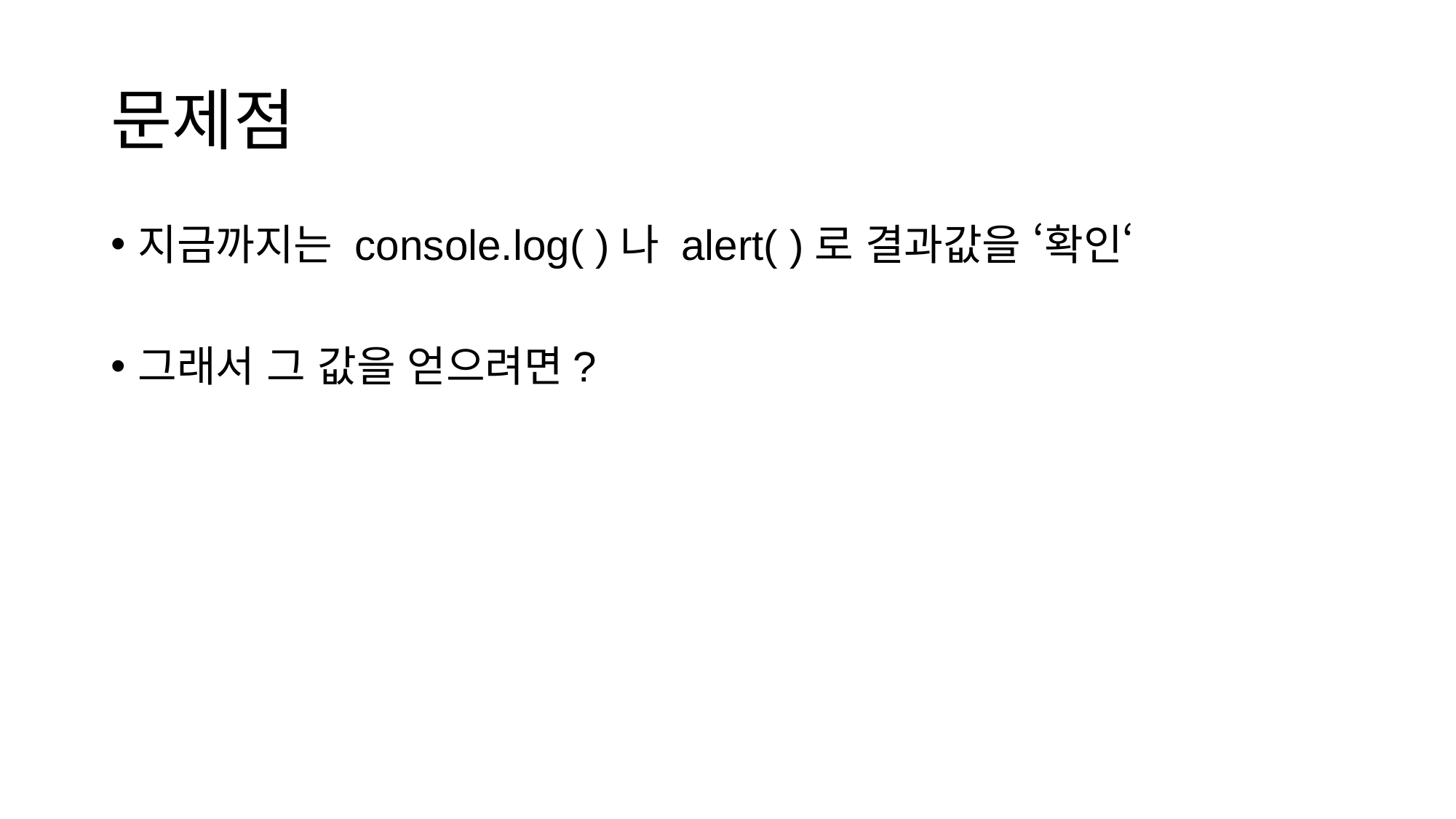

# 문제점
지금까지는 console.log( )나 alert( )로 결과값을 ‘확인‘

그래서 그 값을 얻으려면?